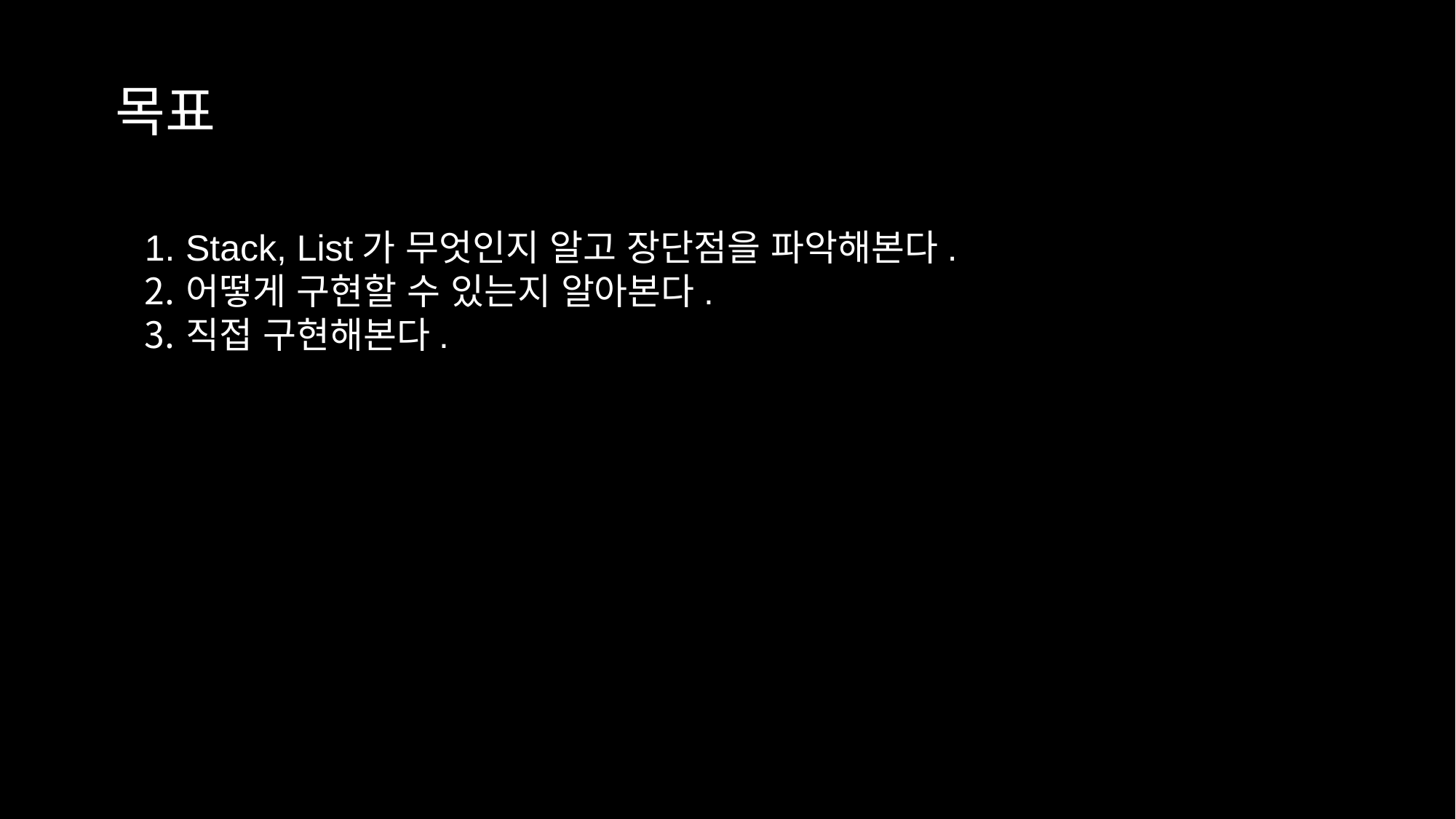

목표
Stack, List가 무엇인지 알고 장단점을 파악해본다.
어떻게 구현할 수 있는지 알아본다.
직접 구현해본다.